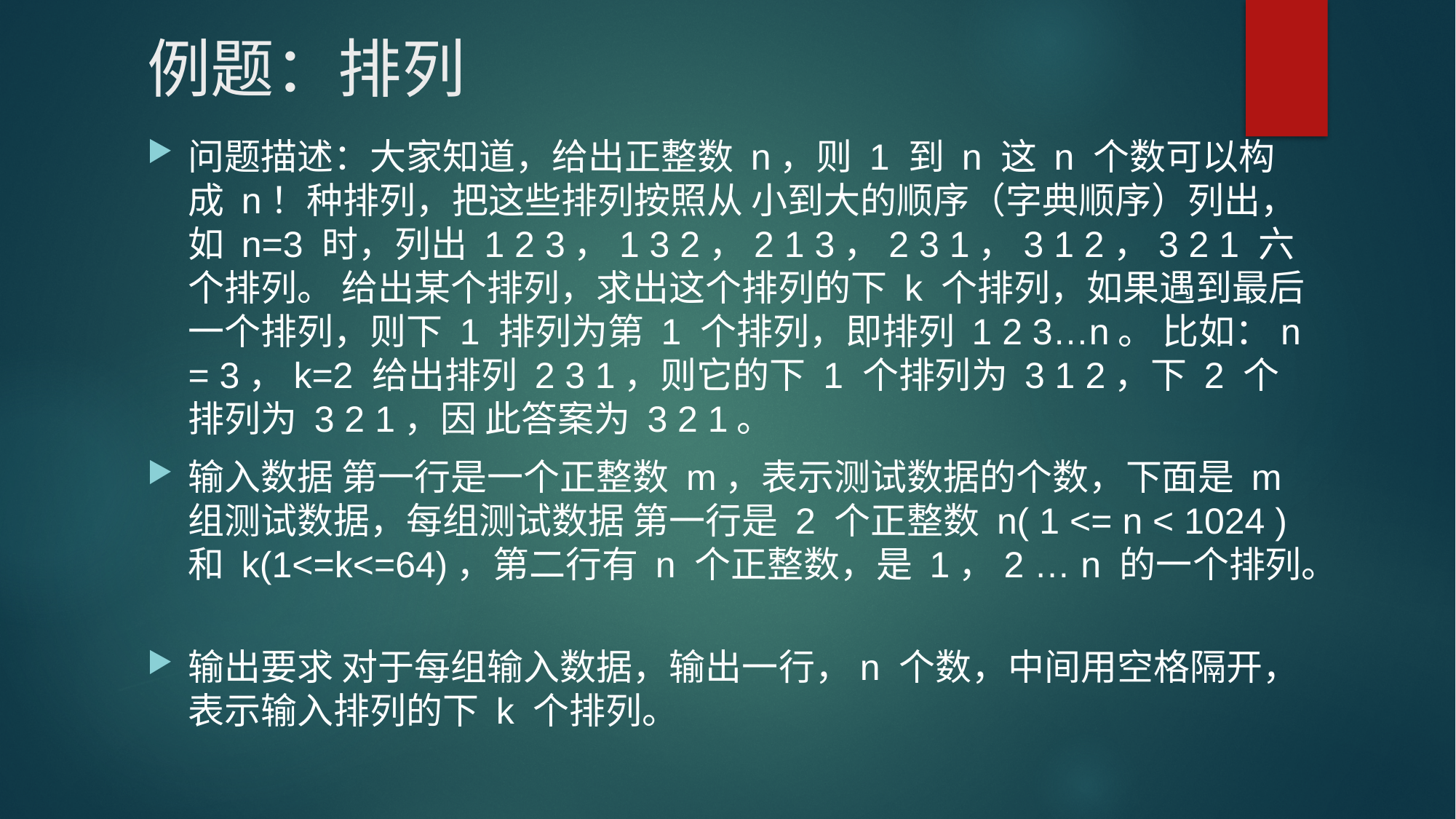

# 例题：排列
问题描述：大家知道，给出正整数 n，则 1 到 n 这 n 个数可以构成 n！种排列，把这些排列按照从 小到大的顺序（字典顺序）列出，如 n=3 时，列出 1 2 3，1 3 2，2 1 3，2 3 1，3 1 2，3 2 1 六个排列。 给出某个排列，求出这个排列的下 k 个排列，如果遇到最后一个排列，则下 1 排列为第 1 个排列，即排列 1 2 3…n。 比如：n = 3，k=2 给出排列 2 3 1，则它的下 1 个排列为 3 1 2，下 2 个排列为 3 2 1，因 此答案为 3 2 1。
输入数据 第一行是一个正整数 m，表示测试数据的个数，下面是 m 组测试数据，每组测试数据 第一行是 2 个正整数 n( 1 <= n < 1024 )和 k(1<=k<=64)，第二行有 n 个正整数，是 1，2 … n 的一个排列。
输出要求 对于每组输入数据，输出一行，n 个数，中间用空格隔开，表示输入排列的下 k 个排列。